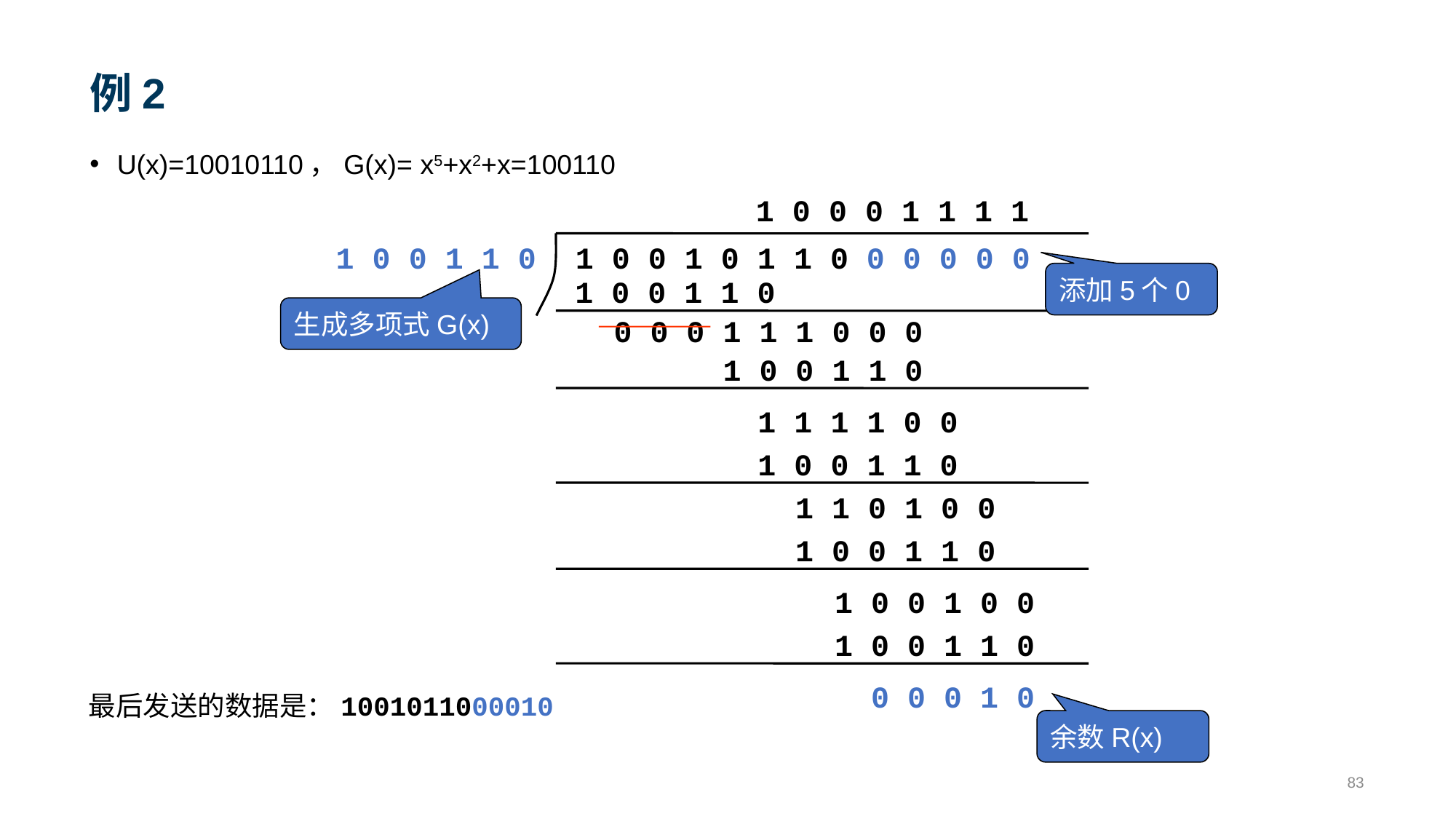

# 例2
U(x)=10010110，G(x)= x5+x2+x=100110
1 0 0 0 1 1 1 1
1 0 0 1 1 0

1 0 0 1 0 1 1 0 0 0 0 0 0
添加5个0
1 0 0 1 1 0
生成多项式G(x)
0 0 0 1 1 1 0 0 0

1 0 0 1 1 0

1 1 1 1 0 0
1 0 0 1 1 0

1 1 0 1 0 0
1 0 0 1 1 0

1 0 0 1 0 0
1 0 0 1 1 0

0 0 0 1 0
余数R(x)
最后发送的数据是：1001011000010
83